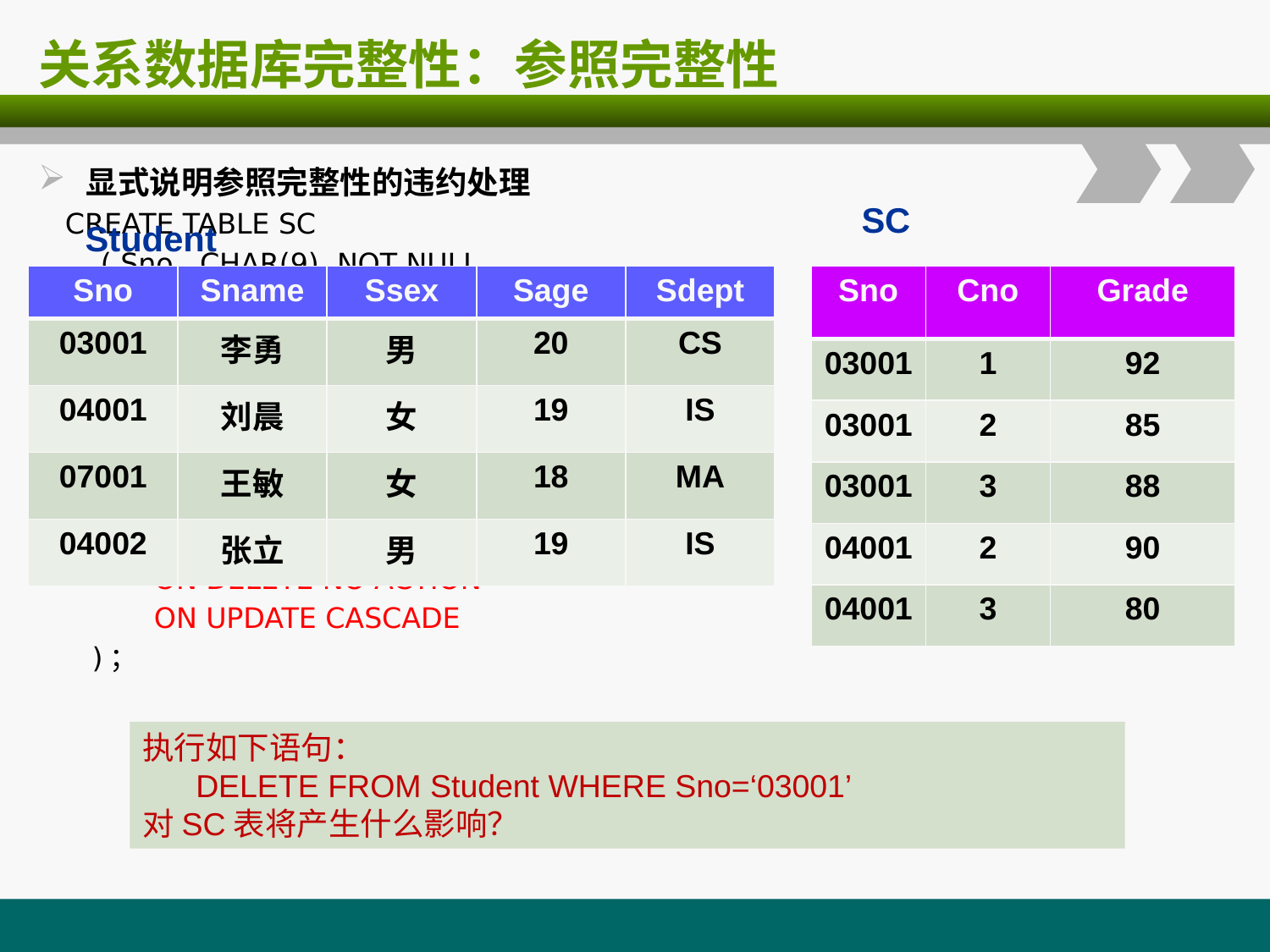

# 关系数据库完整性：参照完整性
显式说明参照完整性的违约处理
   CREATE TABLE SC
       ( Sno   CHAR(9)  NOT NULL，
         Cno   CHAR(4)  NOT NULL，
         Grade  SMALLINT，
         PRIMARY KEY（Sno，Cno），
         FOREIGN KEY (Sno) REFERENCES Student(Sno)
		ON DELETE CASCADE
             ON UPDATE CASCADE，
         FOREIGN KEY (Cno) REFERENCES Course(Cno)
             ON DELETE NO ACTION
             ON UPDATE CASCADE
      )；
SC
Student
| Sno | Sname | Ssex | Sage | Sdept |
| --- | --- | --- | --- | --- |
| 03001 | 李勇 | 男 | 20 | CS |
| 04001 | 刘晨 | 女 | 19 | IS |
| 07001 | 王敏 | 女 | 18 | MA |
| 04002 | 张立 | 男 | 19 | IS |
| Sno | Cno | Grade |
| --- | --- | --- |
| 03001 | 1 | 92 |
| 03001 | 2 | 85 |
| 03001 | 3 | 88 |
| 04001 | 2 | 90 |
| 04001 | 3 | 80 |
执行如下语句：
      DELETE FROM Student WHERE Sno=‘03001’
对SC表将产生什么影响？